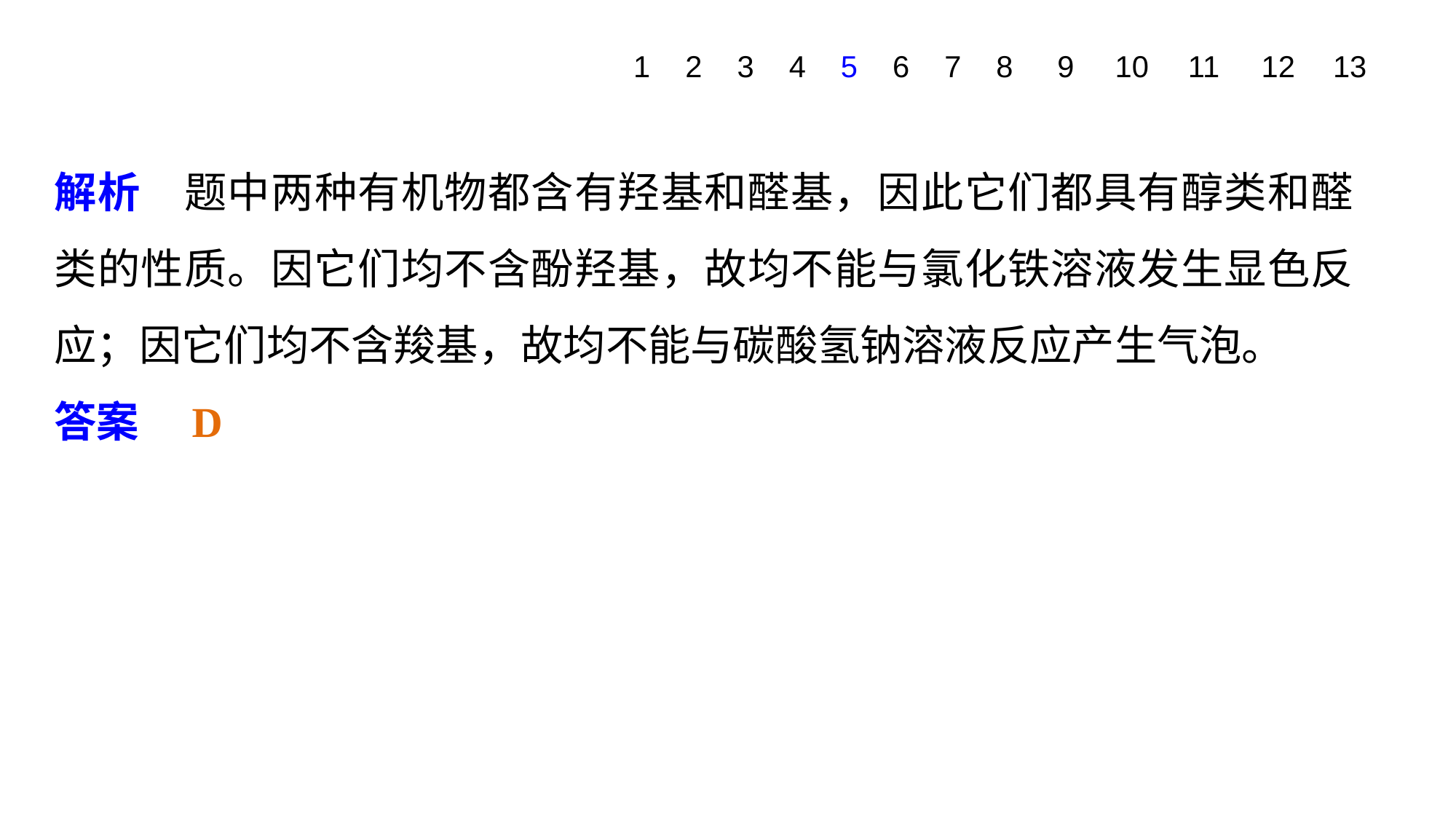

1
2
3
4
5
6
7
8
9
10
11
12
13
解析　题中两种有机物都含有羟基和醛基，因此它们都具有醇类和醛类的性质。因它们均不含酚羟基，故均不能与氯化铁溶液发生显色反应；因它们均不含羧基，故均不能与碳酸氢钠溶液反应产生气泡。
答案　D